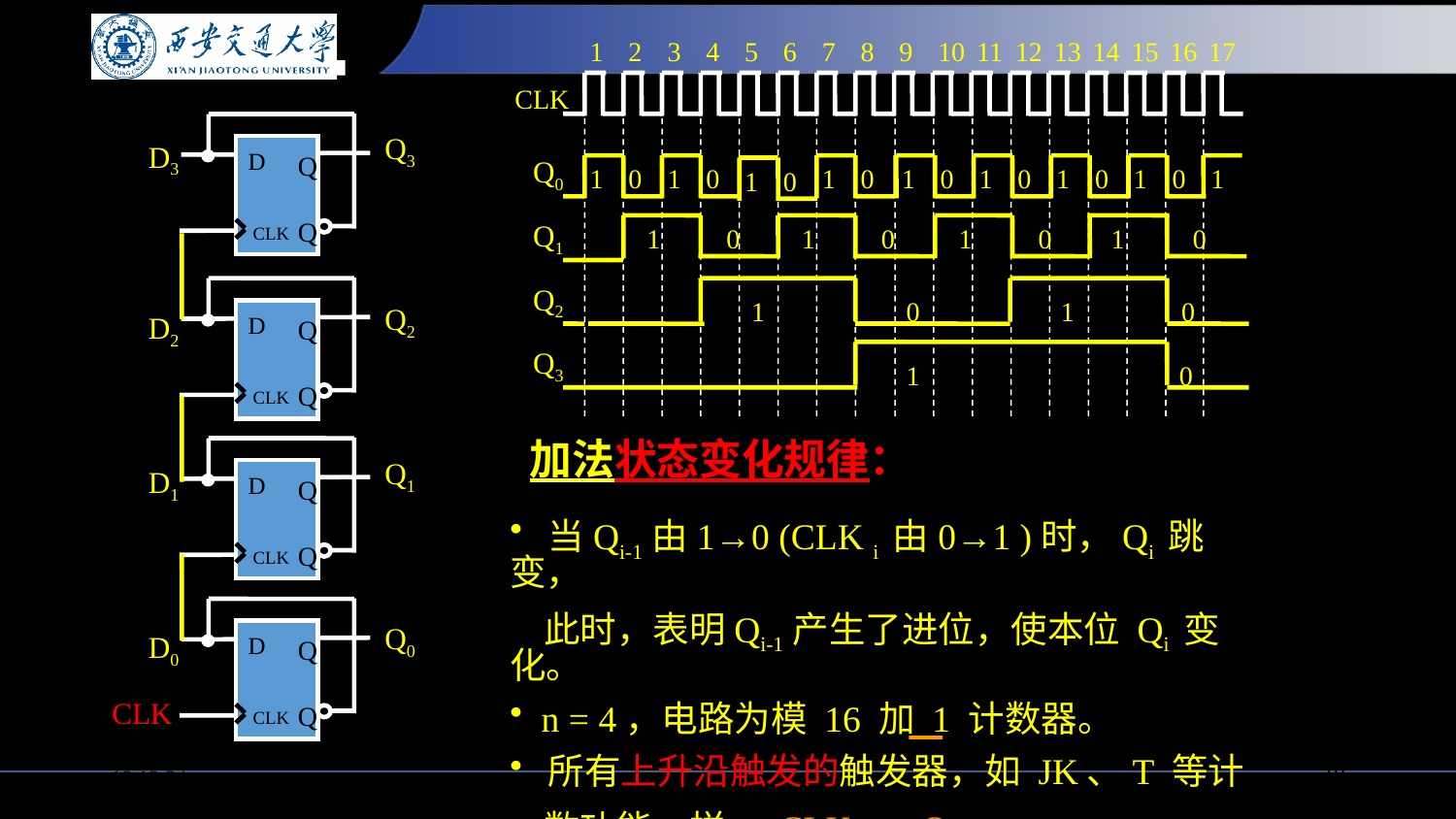

18:12:34
10
1

2

3

4

5

6

7

8

9

10

11

12

13

14

15

16

17

CLK

D
Q

Q
CLK

D
Q

Q
CLK

D
Q

Q
CLK

D
Q

Q
CLK

Q3
D3
Q2
D2
Q1
D1
Q0
D0
CLK

Q0
1
0
1
0
1
0
1
0
1
0
1
0
1
0
1

1
0

Q1
1
0
1
0
1
0
1
0

Q2

1

0

1

0

Q3

1
0

# 加法状态变化规律：
  当Qi-1由1→0 (CLK i 由0→1 )时，Qi 跳变，
   此时，表明Qi-1产生了进位，使本位 Qi 变化。
  n = 4，电路为模 16 加 1 计数器。
  所有上升沿触发的触发器，如 JK、T 等计
   数功能一样， CLK i   =  Qi-1